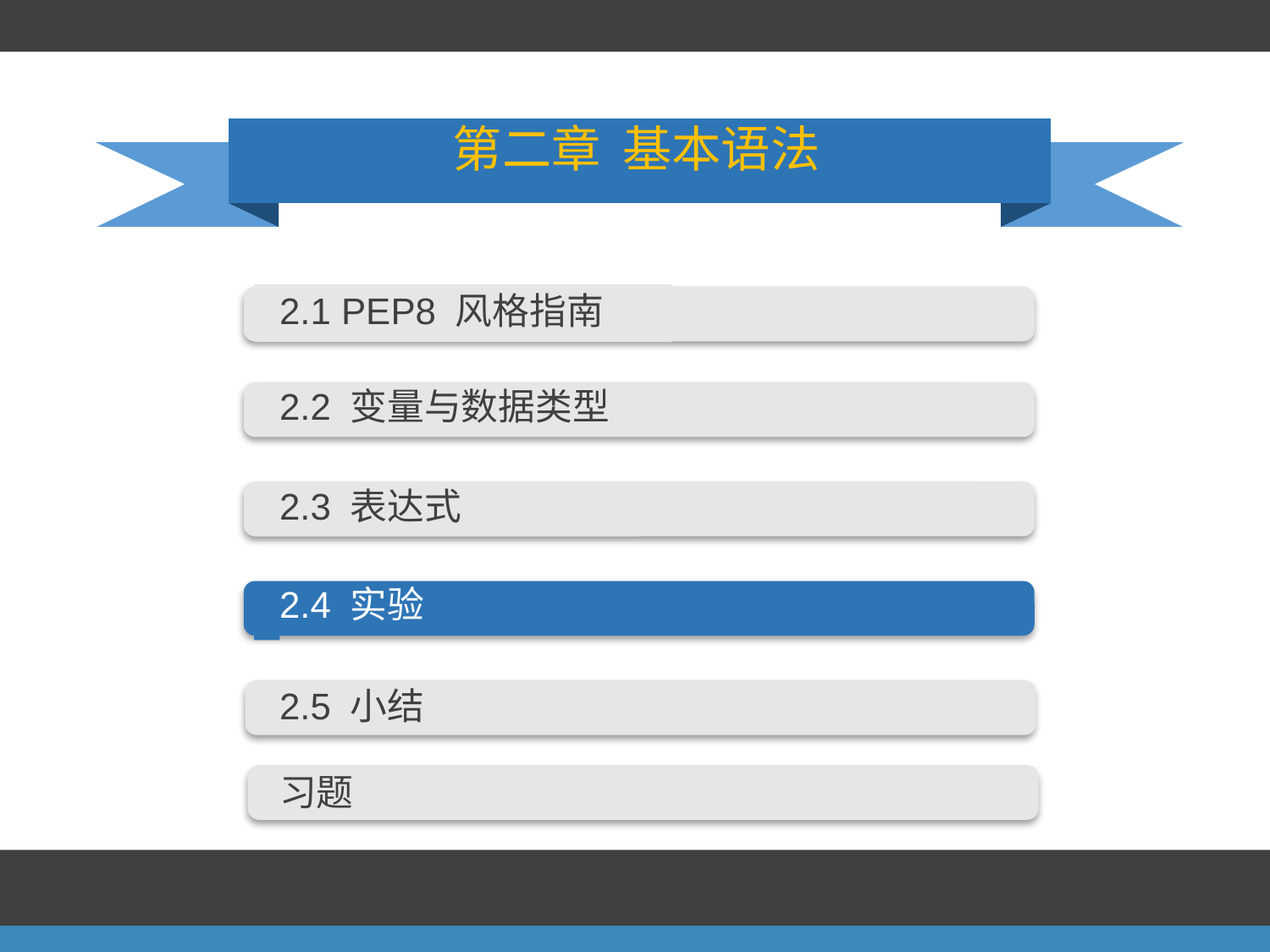

第二章  基本语法
2.1 PEP8 风格指南
2.2 变量与数据类型
2.3 表达式
2.4 实验
2.5 小结
习题